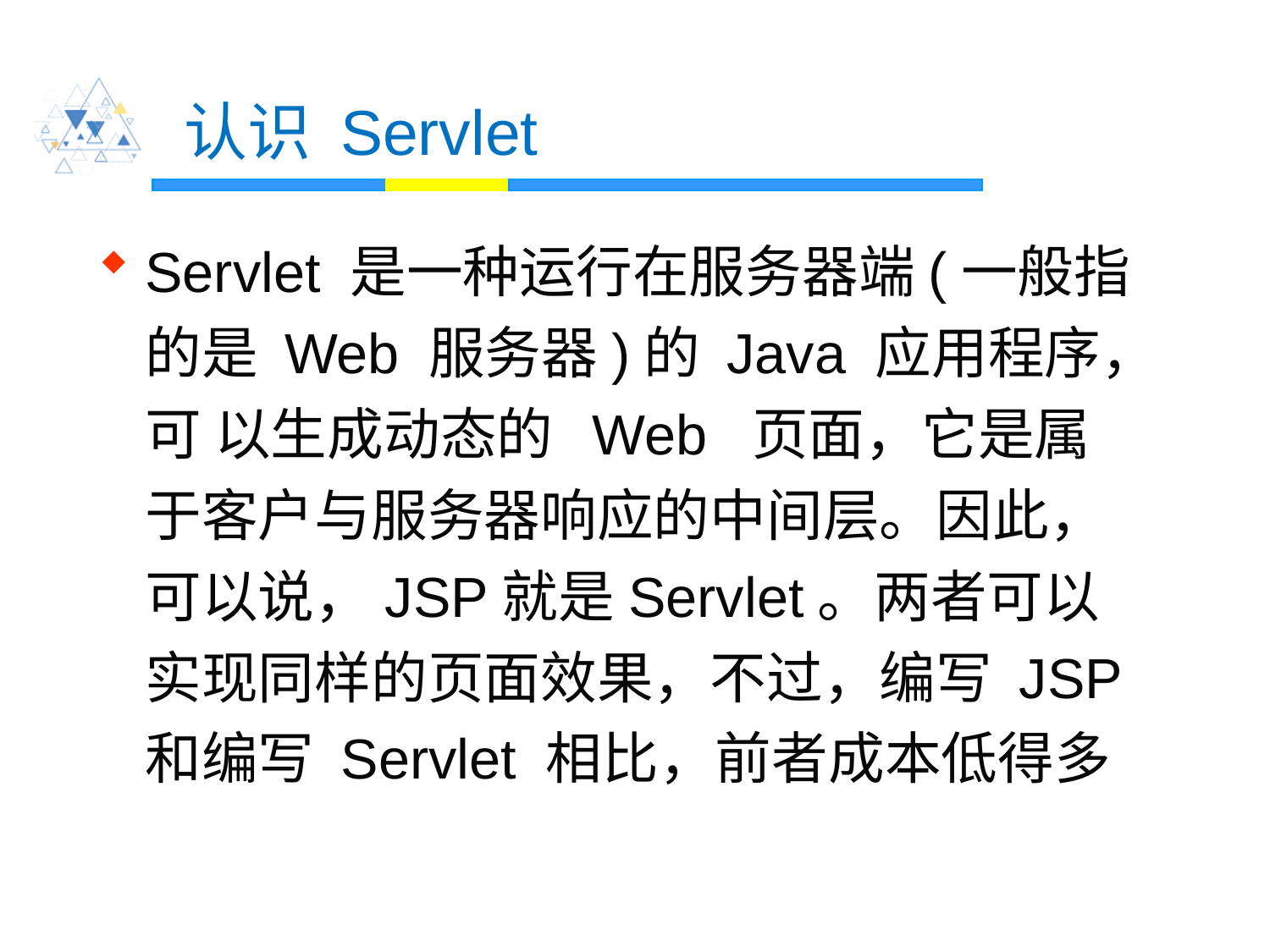

# 认识 Servlet
Servlet 是一种运行在服务器端(一般指的是 Web 服务器)的 Java 应用程序，可 以生成动态的  Web  页面，它是属于客户与服务器响应的中间层。因此，可以说，JSP就是Servlet。两者可以实现同样的页面效果，不过，编写 JSP 和编写 Servlet 相比，前者成本低得多